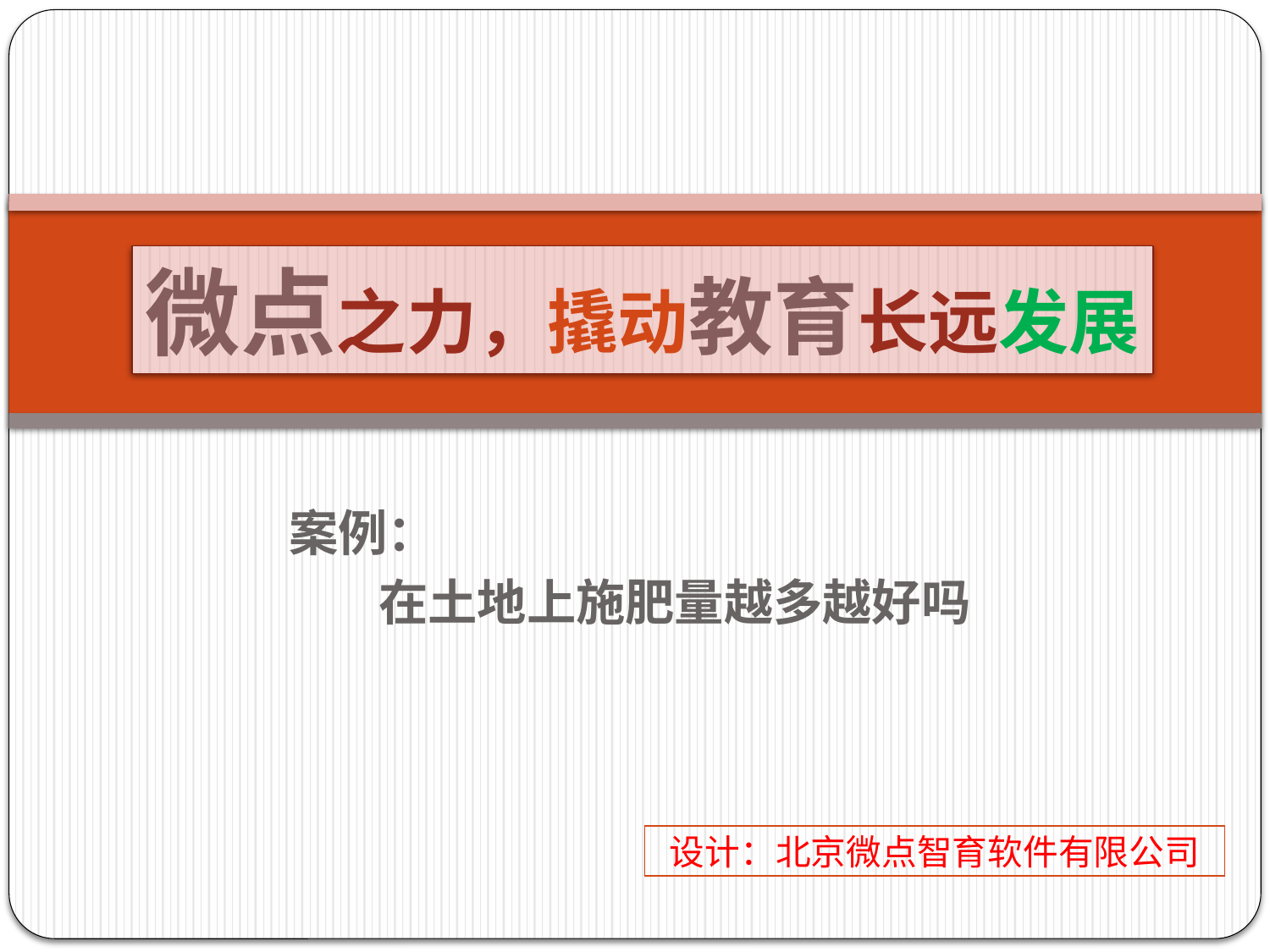

微点之力，撬动教育长远发展
        案例：
                在土地上施肥量越多越好吗
设计：北京微点智育软件有限公司